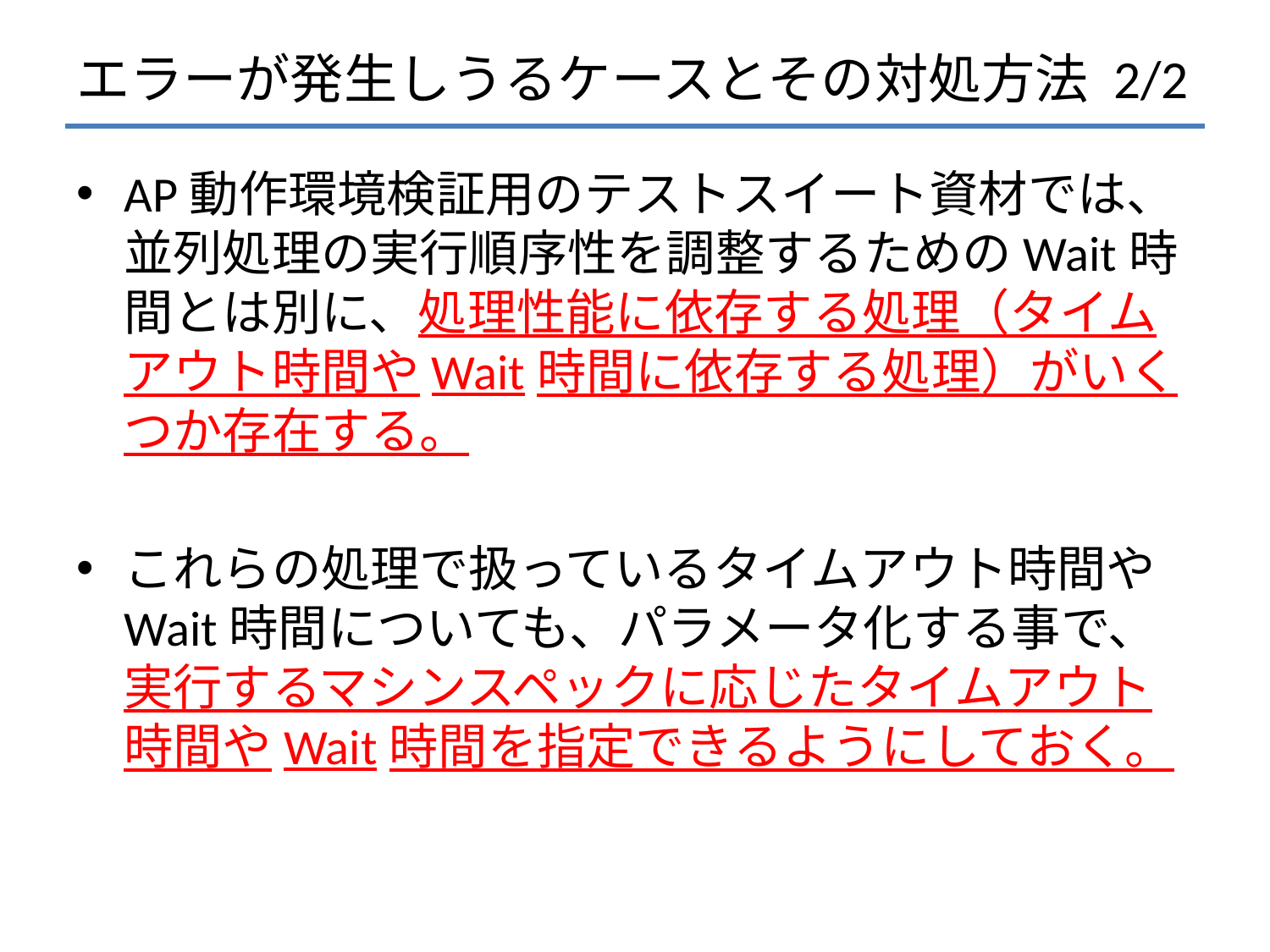

# エラーが発生しうるケースとその対処方法 2/2
AP動作環境検証用のテストスイート資材では、並列処理の実行順序性を調整するためのWait時間とは別に、処理性能に依存する処理（タイムアウト時間やWait時間に依存する処理）がいくつか存在する。

これらの処理で扱っているタイムアウト時間やWait時間についても、パラメータ化する事で、実行するマシンスペックに応じたタイムアウト時間やWait時間を指定できるようにしておく。